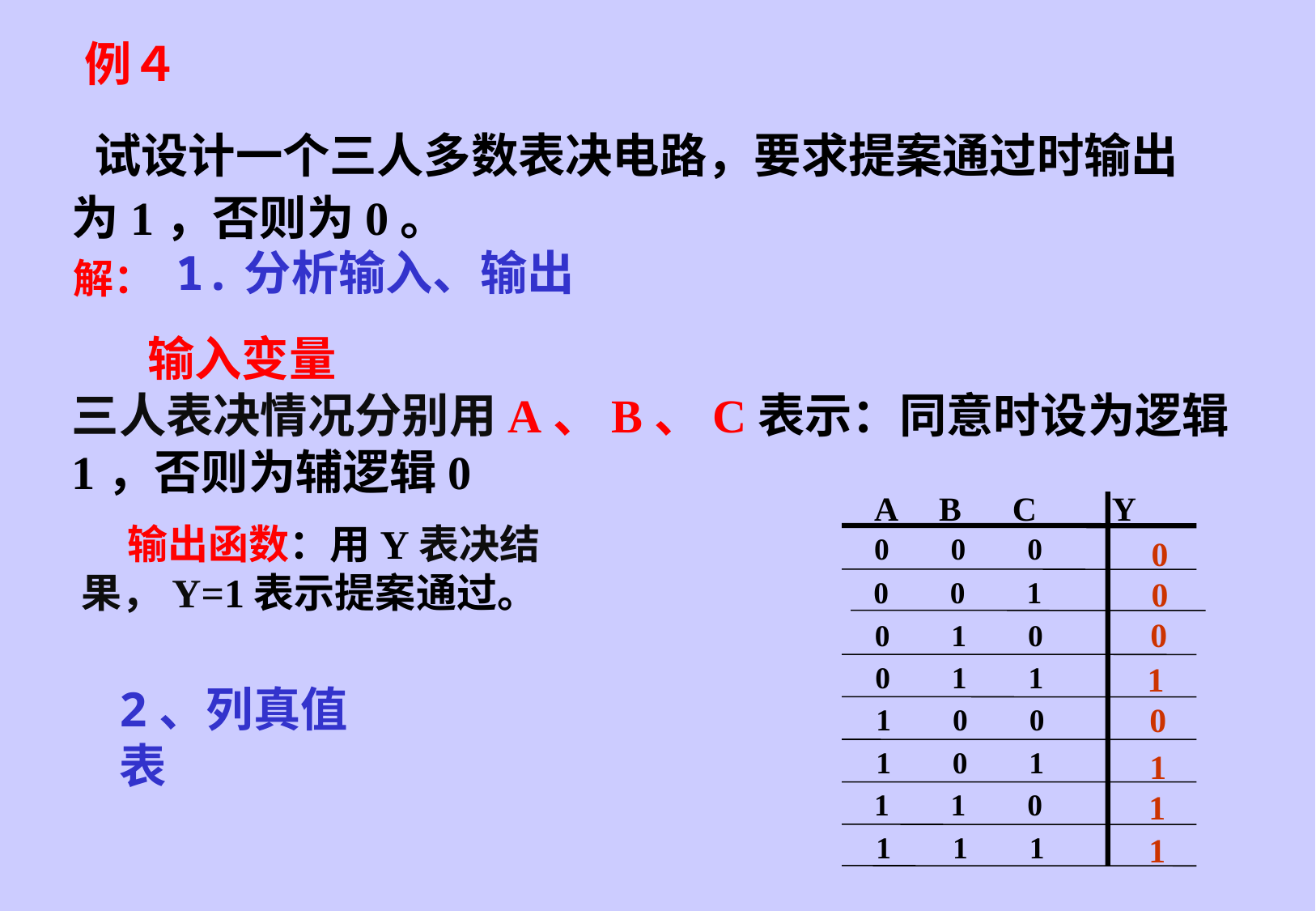

例４
 试设计一个三人多数表决电路，要求提案通过时输出为1，否则为0。
1.分析输入、输出
解：
      输入变量
三人表决情况分别用A、B、C表示：同意时设为逻辑1，否则为辅逻辑0
  A     B      C         Y

  0        0        0

 0        0        1

0        1        0

   0        1        1

 1        0        0

 1        0        1

  1        1        0

 1        1        1

    输出函数：用Y表决结果，Y=1表示提案通过。
0
0
0
1
2、列真值表
0
1
1
1